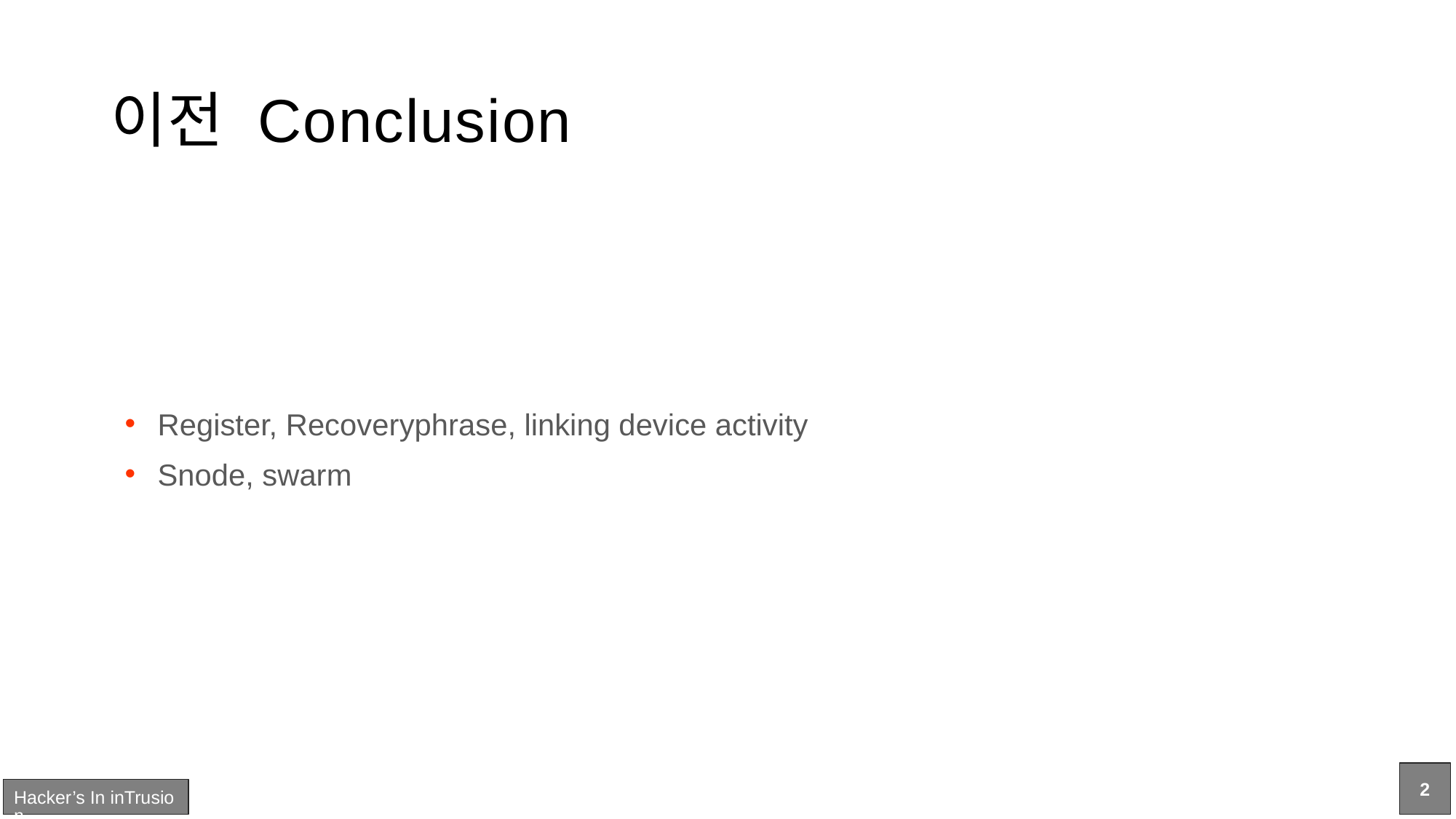

# 이전 Conclusion

Register, Recoveryphrase, linking device activity
Snode, swarm

2
Hacker’s In inTrusion